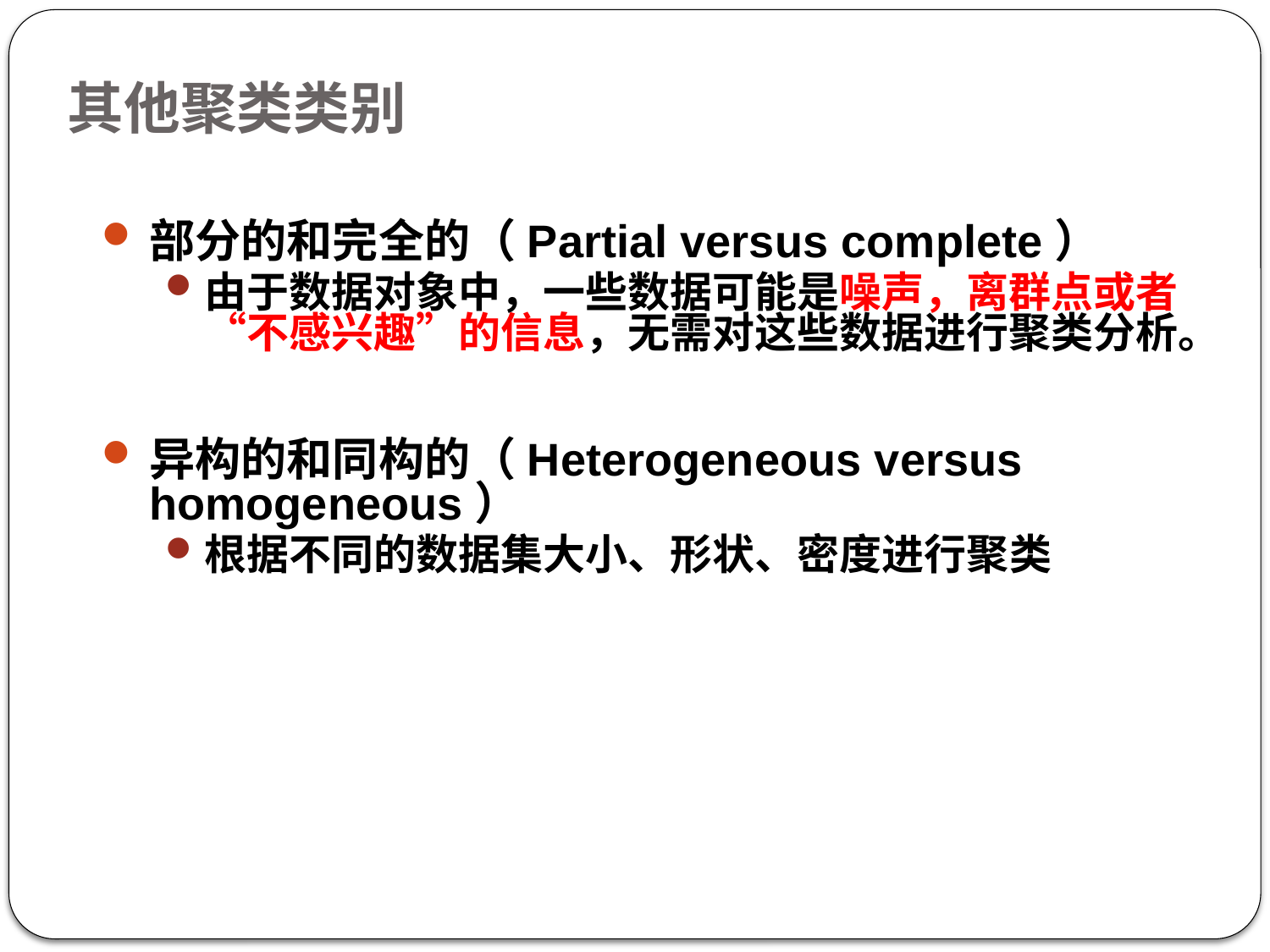

# 其他聚类类别
部分的和完全的（Partial versus complete）
由于数据对象中，一些数据可能是噪声，离群点或者“不感兴趣”的信息，无需对这些数据进行聚类分析。

异构的和同构的（Heterogeneous versus homogeneous）
根据不同的数据集大小、形状、密度进行聚类